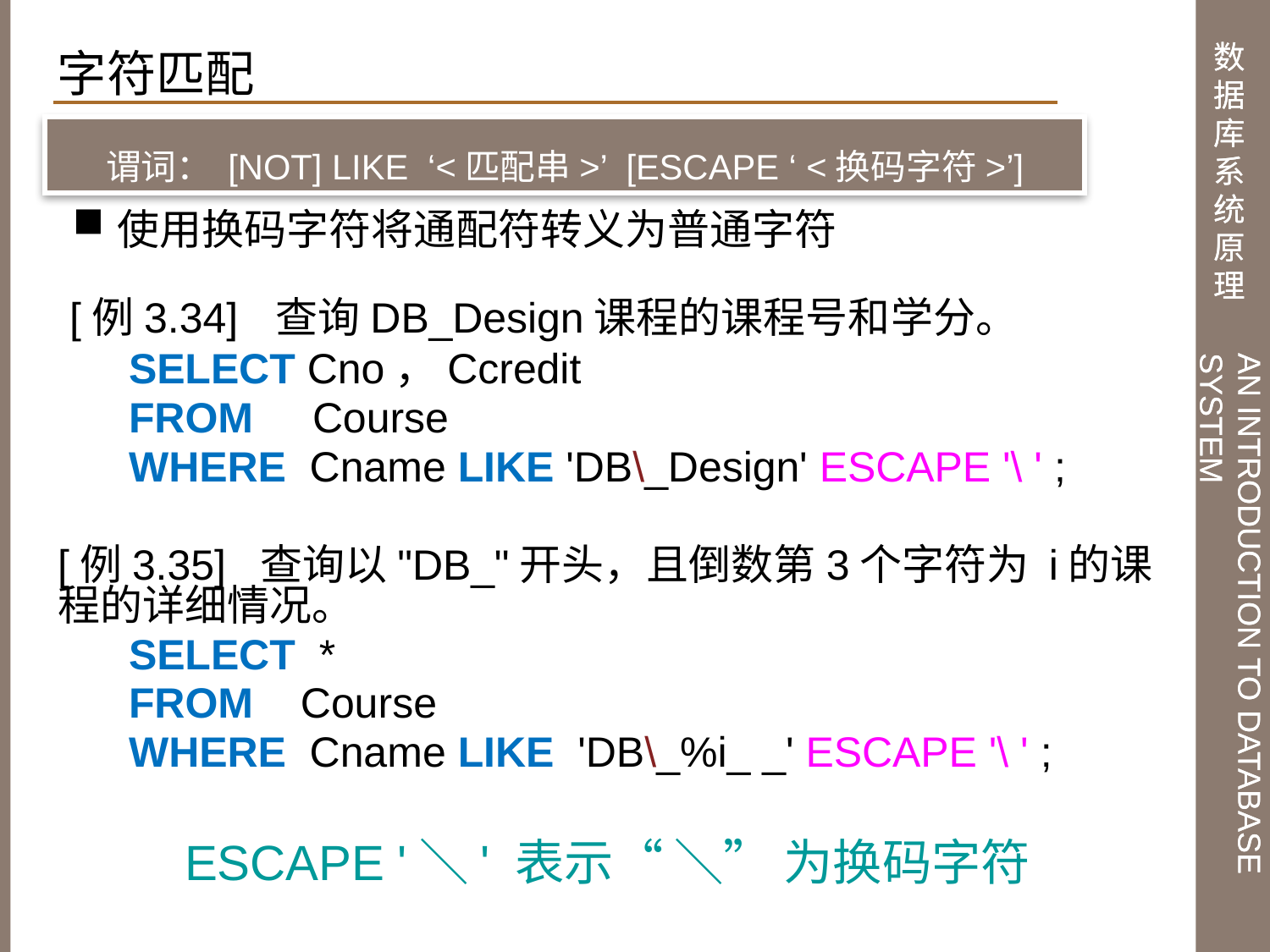

字符匹配
谓词： [NOT] LIKE  ‘<匹配串>’  [ESCAPE ‘ <换码字符>’]
使用换码字符将通配符转义为普通字符

 [例3.34]  查询DB_Design课程的课程号和学分。
      SELECT Cno，Ccredit
      FROM     Course
      WHERE  Cname LIKE 'DB\_Design' ESCAPE '\ ' ;

[例3.35]  查询以"DB_"开头，且倒数第3个字符为 i的课程的详细情况。
      SELECT  *
      FROM    Course
      WHERE  Cname LIKE  'DB\_%i_ _' ESCAPE '\ ' ;

	ESCAPE '＼' 表示“ ＼” 为换码字符